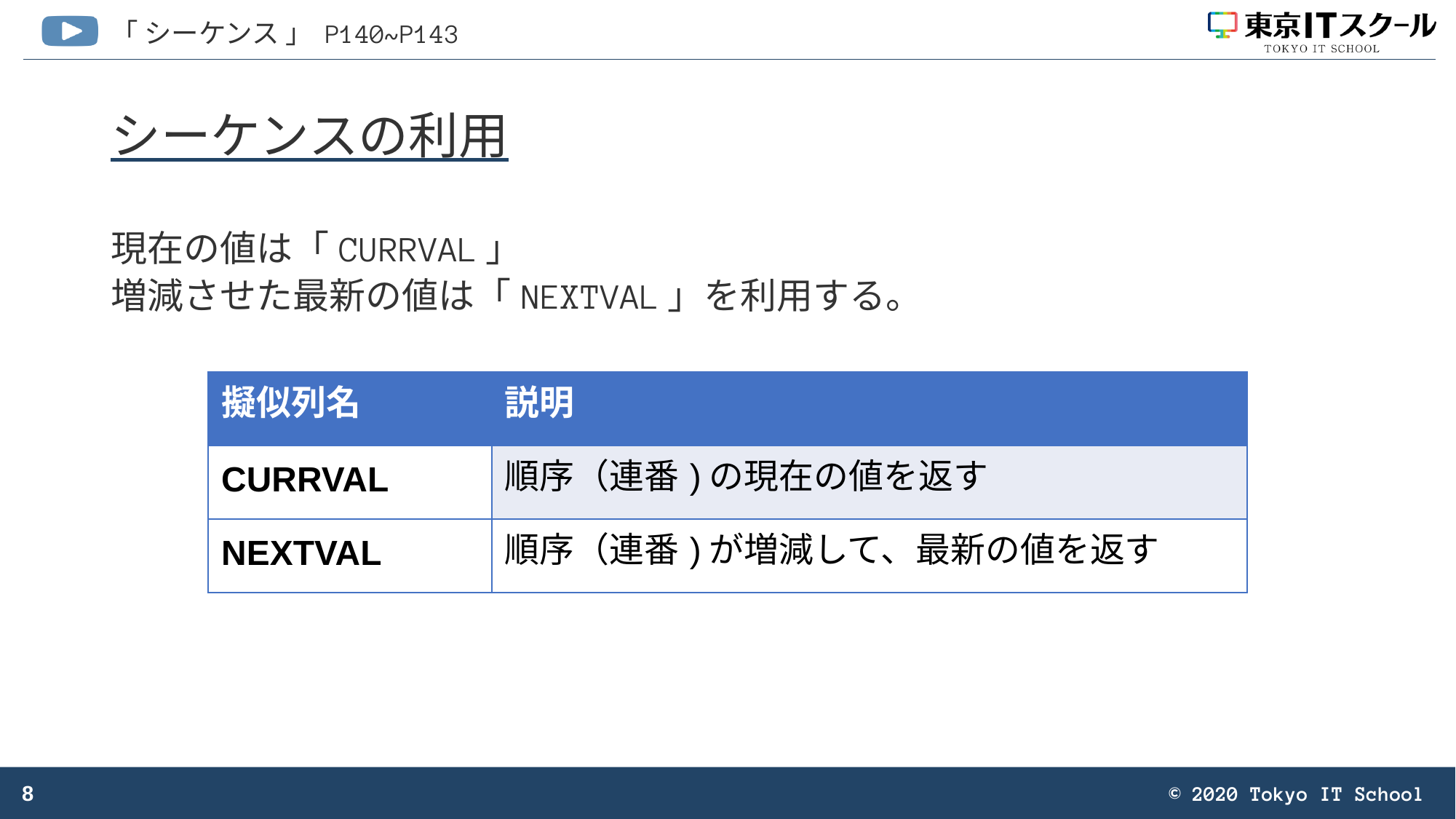

# シーケンスの利用
現在の値は「CURRVAL」
増減させた最新の値は「NEXTVAL」を利用する。
| 擬似列名 | 説明 |
| --- | --- |
| CURRVAL | 順序（連番)の現在の値を返す |
| NEXTVAL | 順序（連番)が増減して、最新の値を返す |
8